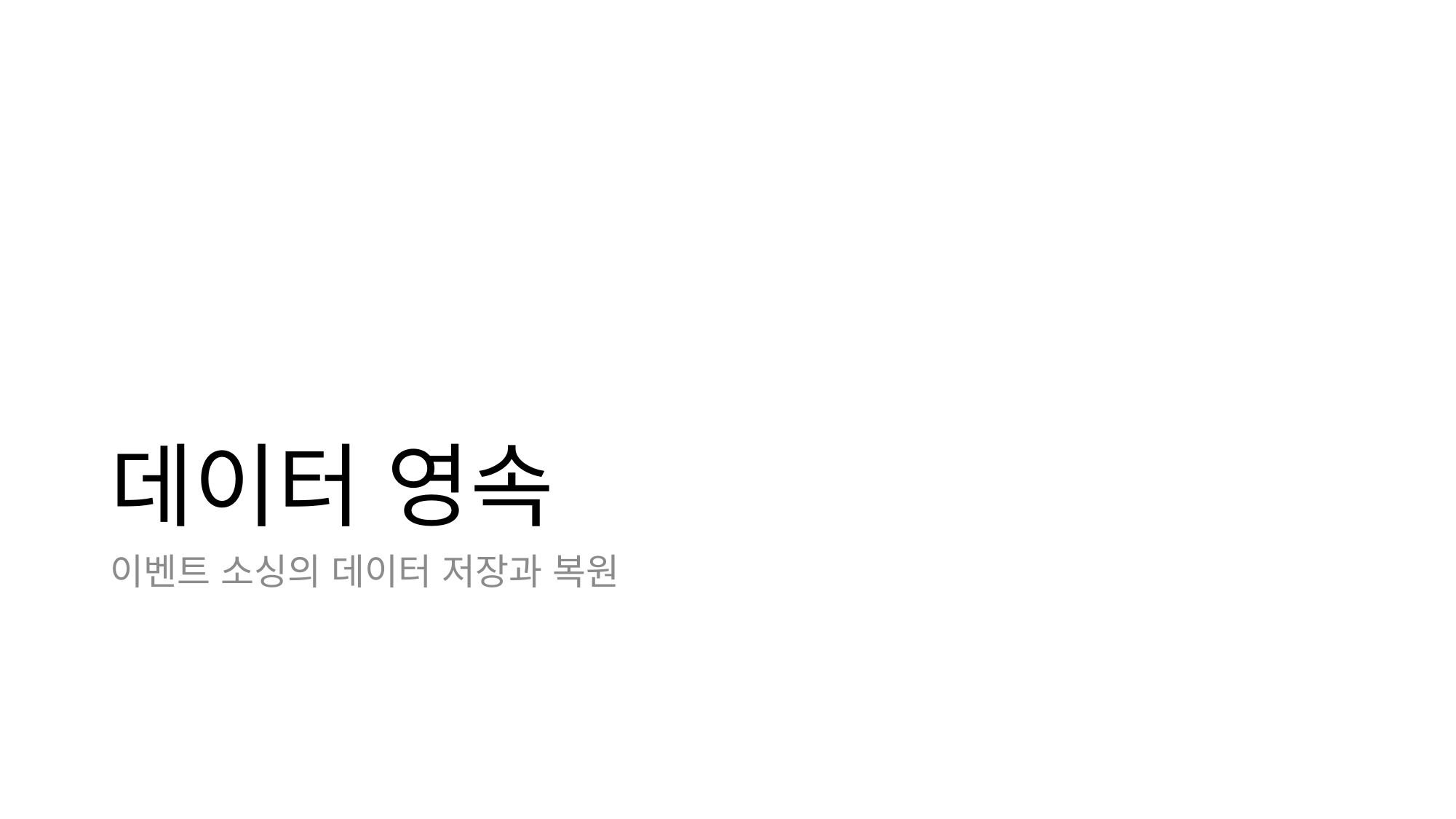

# 데이터 영속
이벤트 소싱의 데이터 저장과 복원